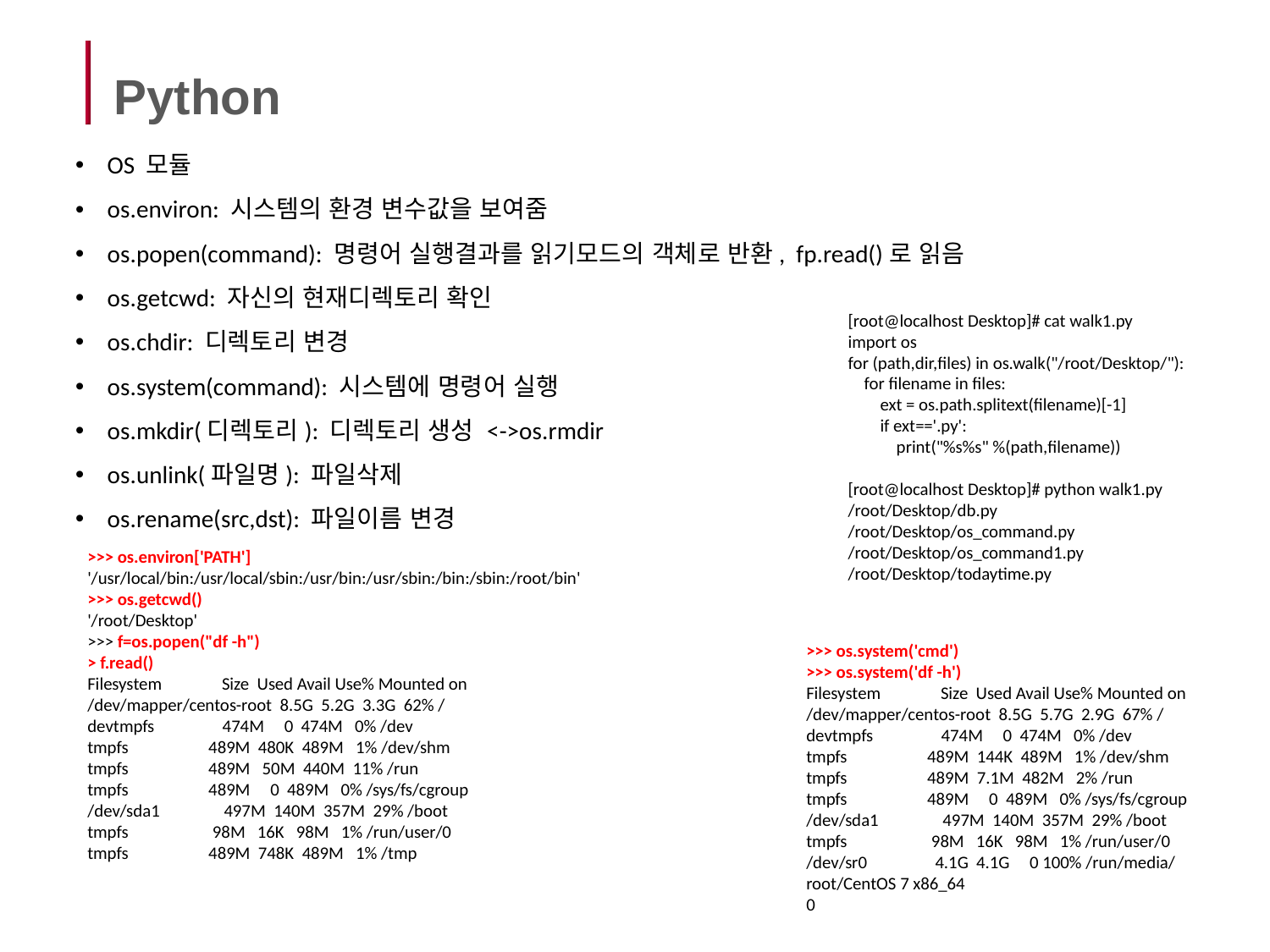

OS 모듈
os.environ: 시스템의 환경 변수값을 보여줌
os.popen(command): 명령어 실행결과를 읽기모드의 객체로 반환,  fp.read()로 읽음
os.getcwd: 자신의 현재디렉토리 확인
os.chdir: 디렉토리 변경
os.system(command): 시스템에 명령어 실행
os.mkdir(디렉토리): 디렉토리 생성 <->os.rmdir
os.unlink(파일명): 파일삭제
os.rename(src,dst): 파일이름 변경

[root@localhost Desktop]# cat walk1.py
import os
for (path,dir,files) in os.walk("/root/Desktop/"):
    for filename in files:
        ext = os.path.splitext(filename)[-1]
        if ext=='.py':
            print("%s%s" %(path,filename))

[root@localhost Desktop]# python walk1.py
/root/Desktop/db.py
/root/Desktop/os_command.py
/root/Desktop/os_command1.py
/root/Desktop/todaytime.py

>>> os.environ['PATH']
'/usr/local/bin:/usr/local/sbin:/usr/bin:/usr/sbin:/bin:/sbin:/root/bin'
>>> os.getcwd()
'/root/Desktop'
>>> f=os.popen("df -h")
> f.read()
Filesystem               Size  Used Avail Use% Mounted on
/dev/mapper/centos-root  8.5G  5.2G  3.3G  62% /
devtmpfs                 474M     0  474M   0% /dev
tmpfs                    489M  480K  489M   1% /dev/shm
tmpfs                    489M   50M  440M  11% /run
tmpfs                    489M     0  489M   0% /sys/fs/cgroup
/dev/sda1                497M  140M  357M  29% /boot
tmpfs                     98M   16K   98M   1% /run/user/0
tmpfs                    489M  748K  489M   1% /tmp
>>> os.system('cmd')
>>> os.system('df -h')
Filesystem               Size  Used Avail Use% Mounted on
/dev/mapper/centos-root  8.5G  5.7G  2.9G  67% /
devtmpfs                 474M     0  474M   0% /dev
tmpfs                    489M  144K  489M   1% /dev/shm
tmpfs                    489M  7.1M  482M   2% /run
tmpfs                    489M     0  489M   0% /sys/fs/cgroup
/dev/sda1                497M  140M  357M  29% /boot
tmpfs                     98M   16K   98M   1% /run/user/0
/dev/sr0                 4.1G  4.1G     0 100% /run/media/root/CentOS 7 x86_64
0